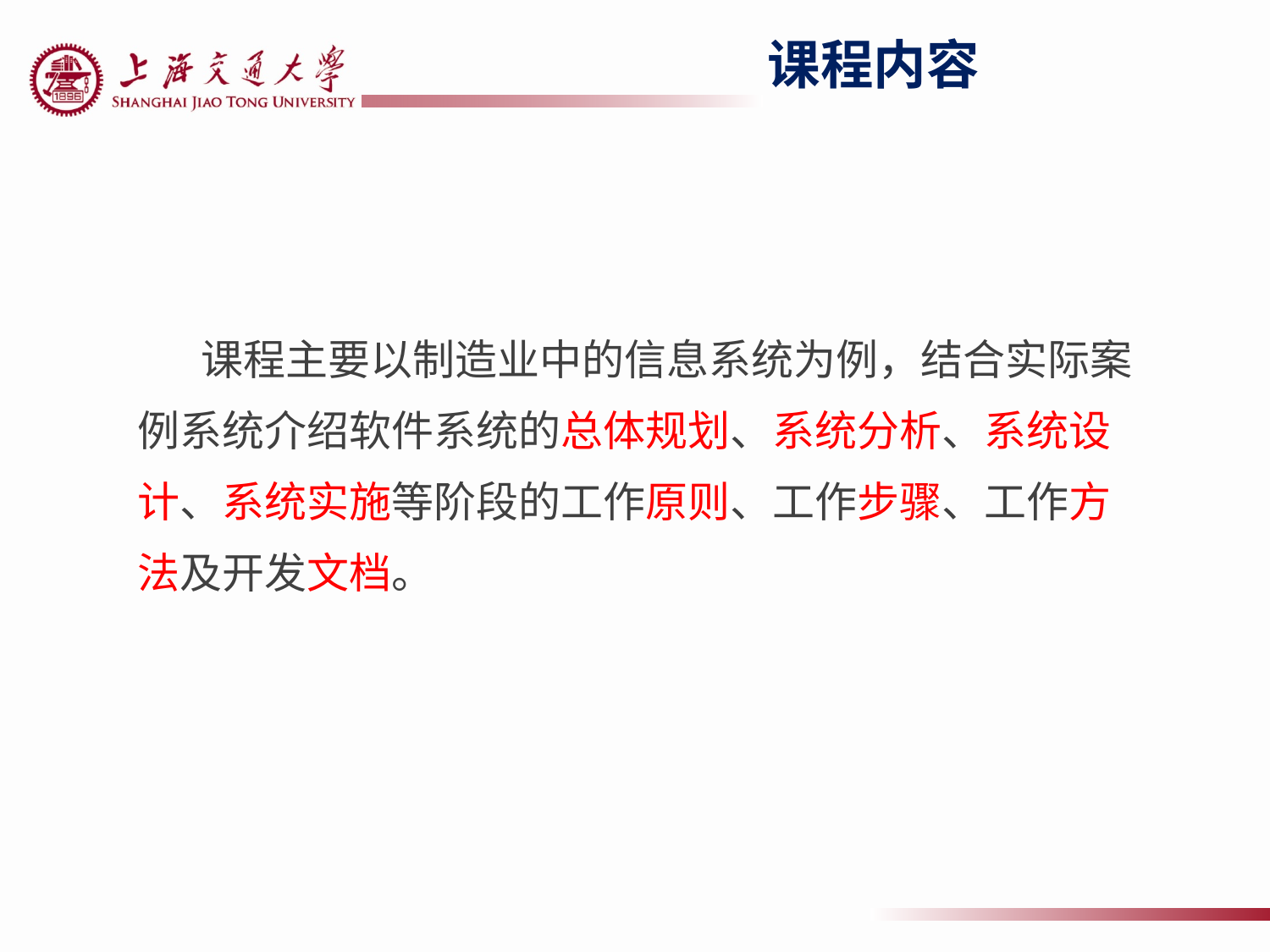

课程内容
课程主要以制造业中的信息系统为例，结合实际案例系统介绍软件系统的总体规划、系统分析、系统设计、系统实施等阶段的工作原则、工作步骤、工作方法及开发文档。